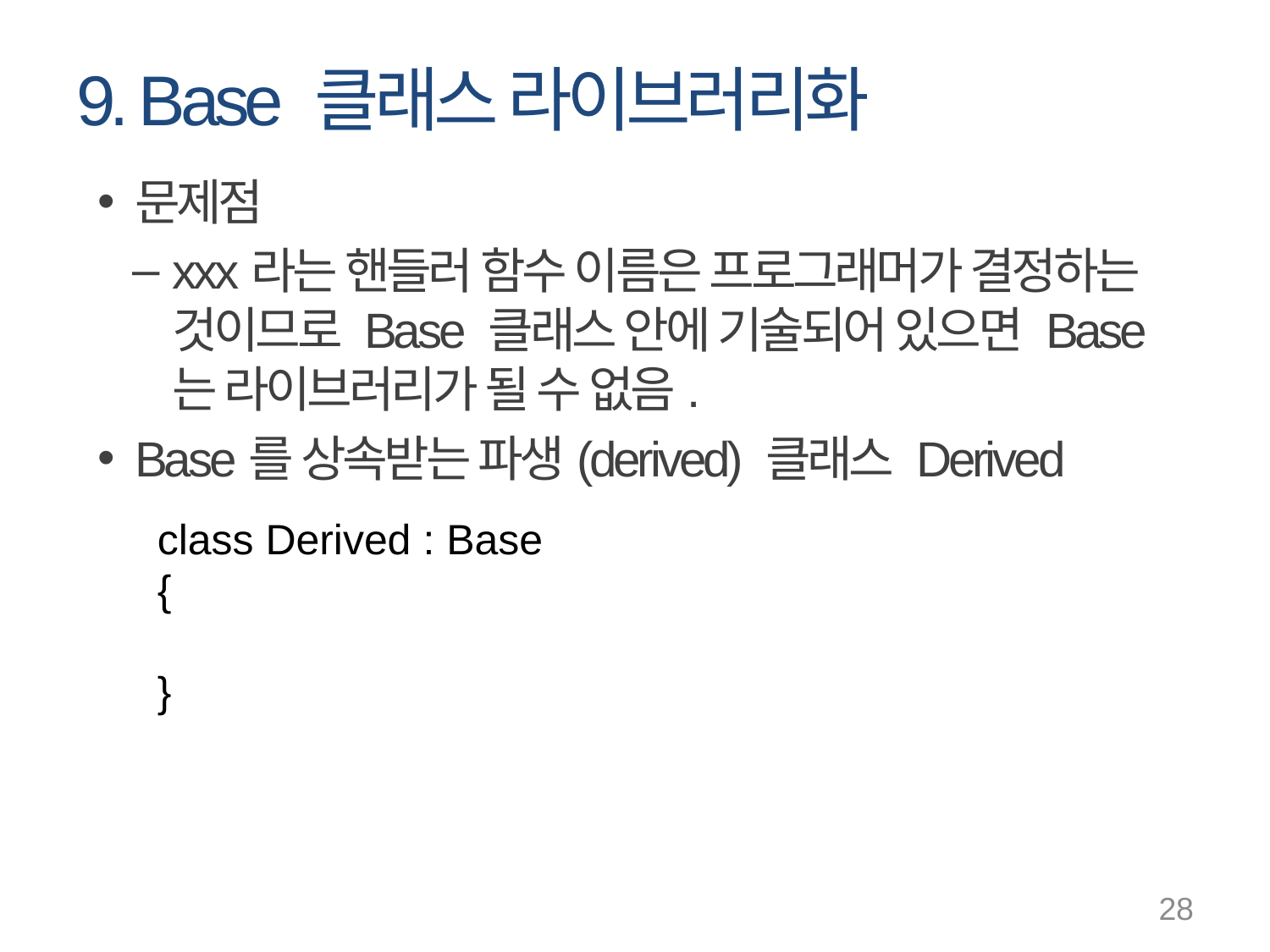

# 9. Base 클래스 라이브러리화
문제점
xxx라는 핸들러 함수 이름은 프로그래머가 결정하는 것이므로 Base 클래스 안에 기술되어 있으면 Base는 라이브러리가 될 수 없음.
Base를 상속받는 파생(derived) 클래스 Derived
class Derived : Base
{

}
28